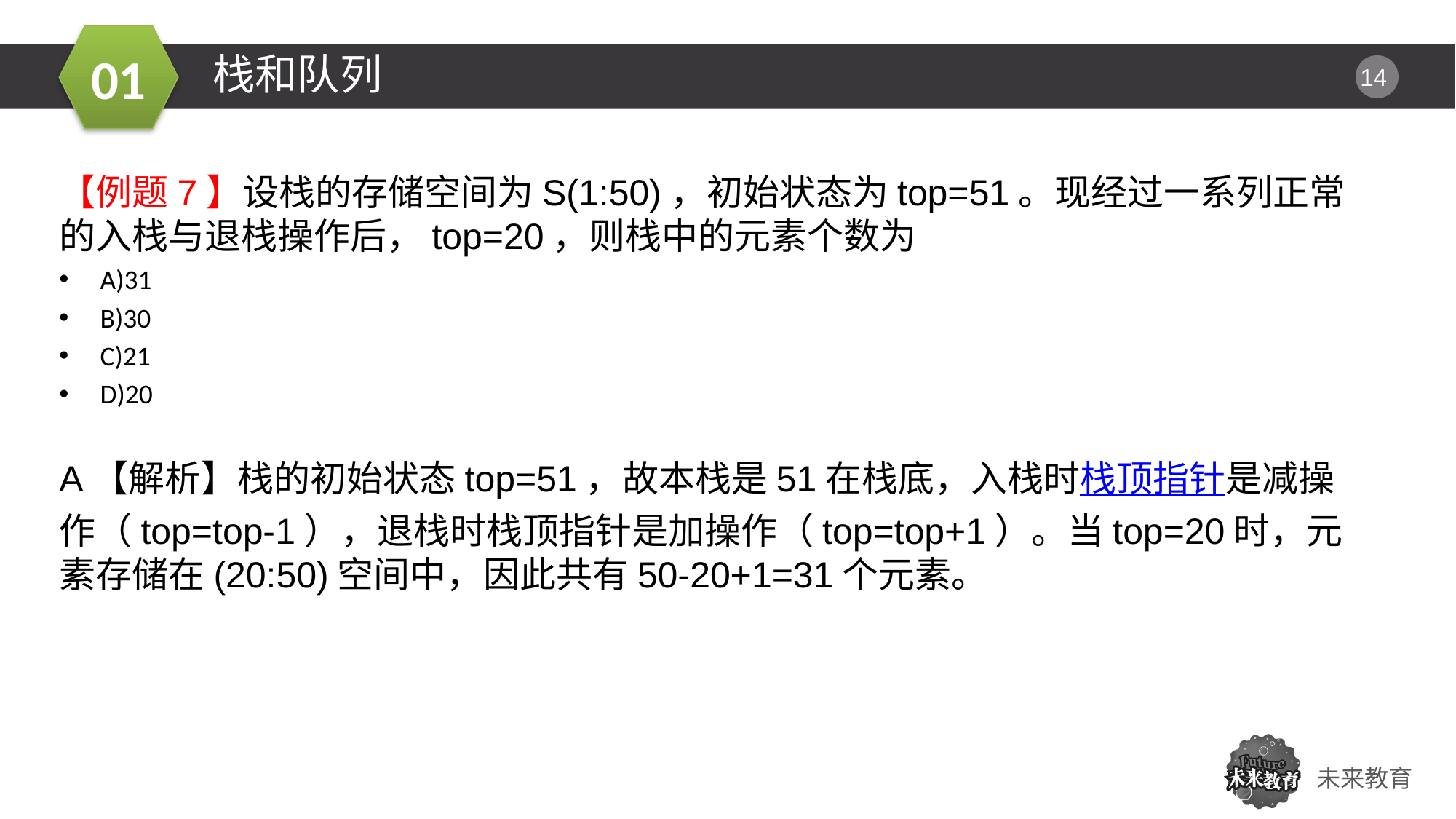

栈和队列
【例题7】设栈的存储空间为S(1:50)，初始状态为top=51。现经过一系列正常的入栈与退栈操作后，top=20，则栈中的元素个数为
A)31
B)30
C)21
D)20

A【解析】栈的初始状态top=51，故本栈是51在栈底，入栈时栈顶指针是减操作（top=top-1），退栈时栈顶指针是加操作（top=top+1）。当top=20时，元素存储在(20:50)空间中，因此共有50-20+1=31个元素。
01